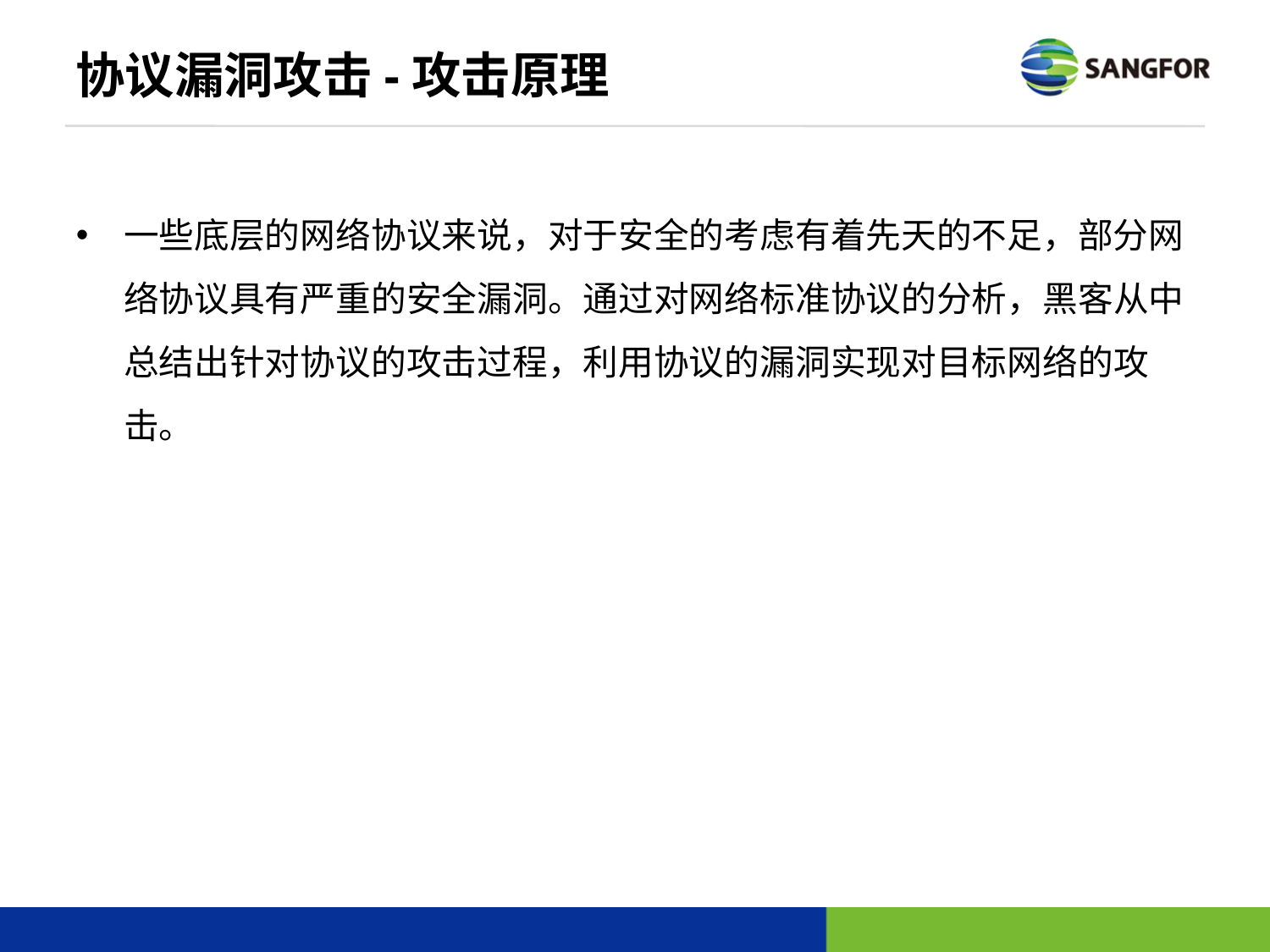

# 协议漏洞攻击-攻击原理
一些底层的网络协议来说，对于安全的考虑有着先天的不足，部分网络协议具有严重的安全漏洞。通过对网络标准协议的分析，黑客从中总结出针对协议的攻击过程，利用协议的漏洞实现对目标网络的攻击。